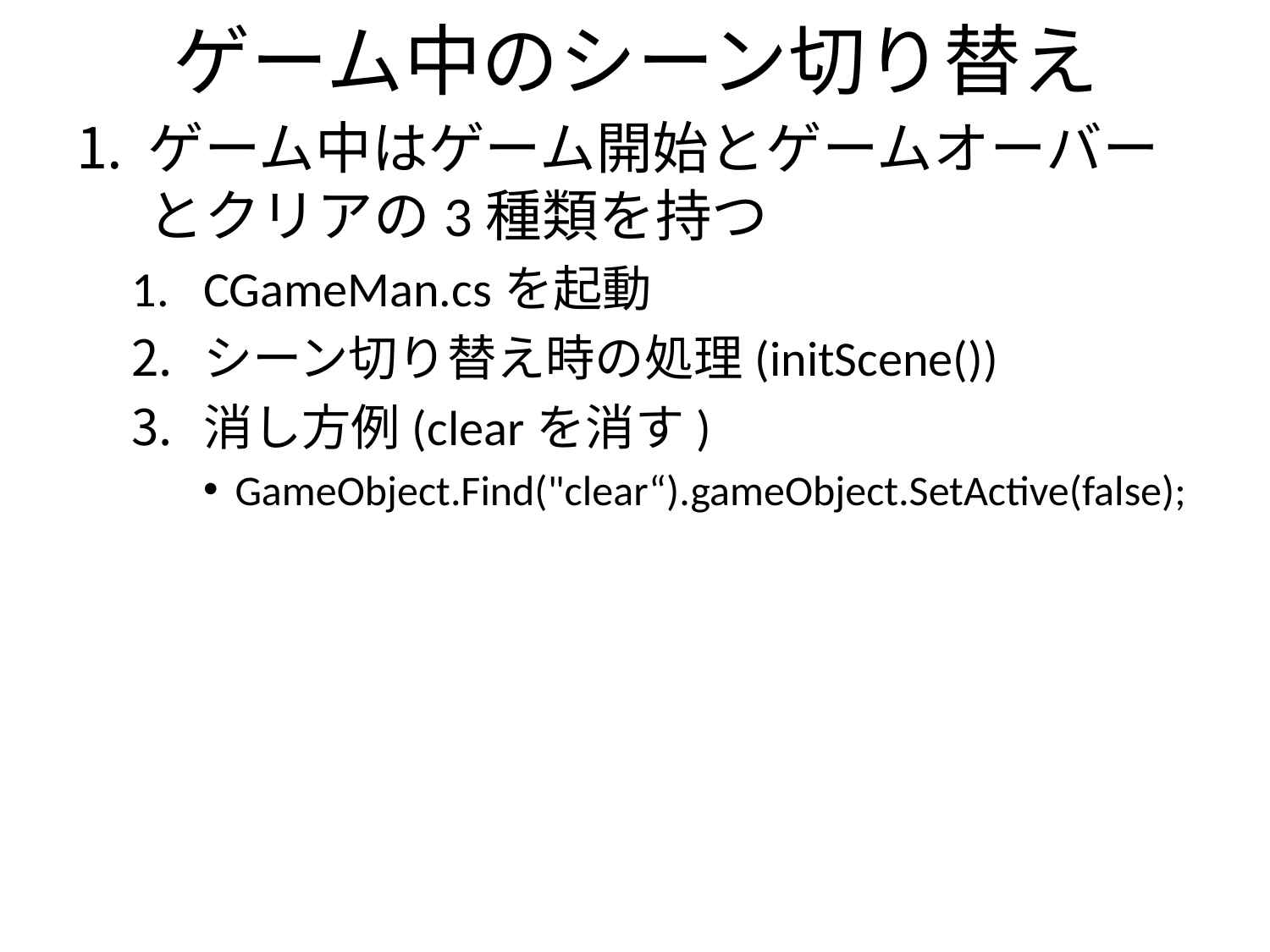

# ゲーム中のシーン切り替え
ゲーム中はゲーム開始とゲームオーバーとクリアの3種類を持つ
CGameMan.csを起動
シーン切り替え時の処理(initScene())
消し方例(clearを消す)
GameObject.Find("clear“).gameObject.SetActive(false);